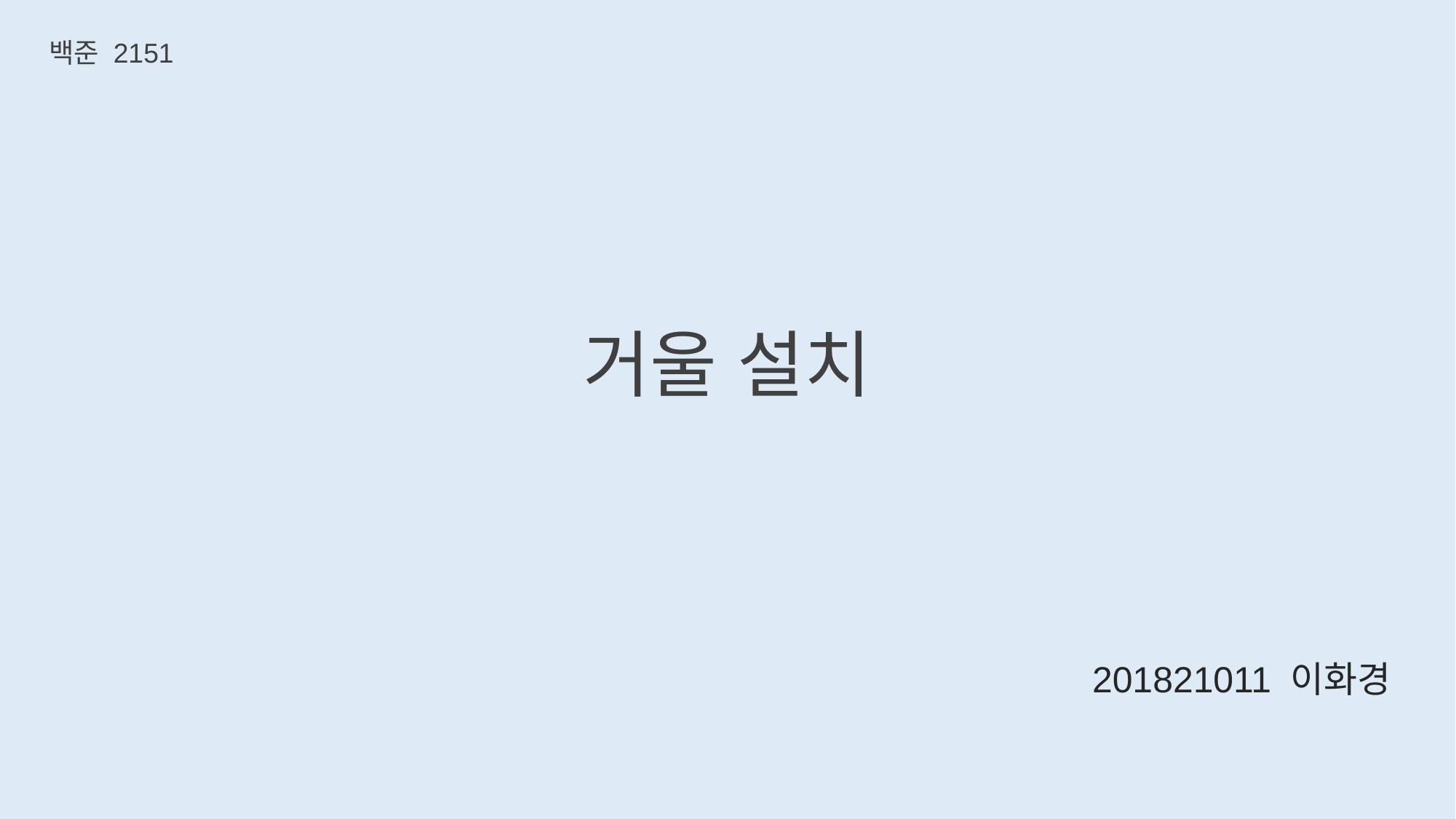

백준 2151
# 거울 설치
201821011 이화경